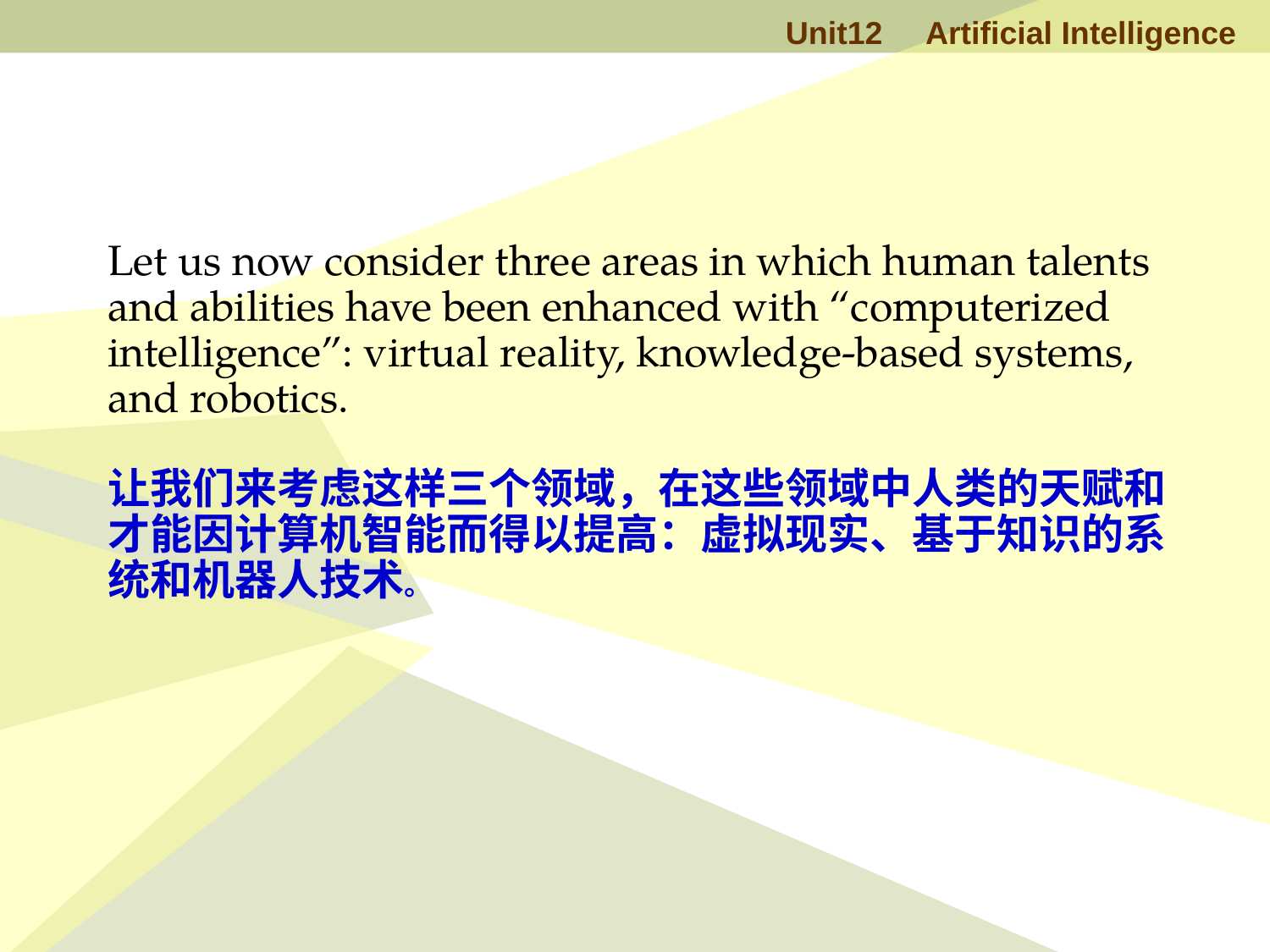

Let us now consider three areas in which human talents and abilities have been enhanced with “computerized intelligence”: virtual reality, knowledge-based systems, and robotics.

让我们来考虑这样三个领域，在这些领域中人类的天赋和才能因计算机智能而得以提高：虚拟现实、基于知识的系统和机器人技术。